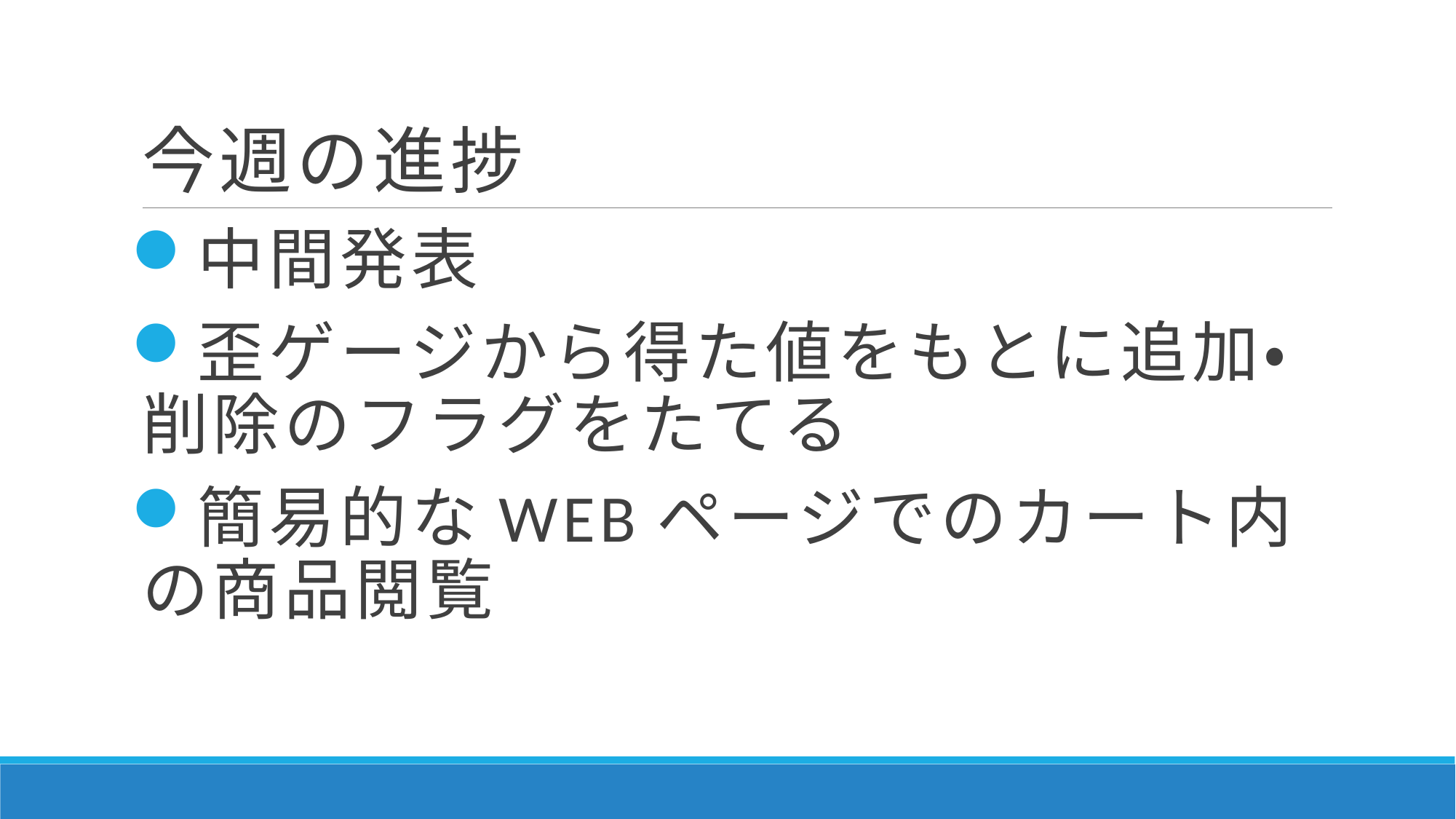

# 今週の進捗
中間発表
歪ゲージから得た値をもとに追加・削除のフラグをたてる
簡易的なWEBページでのカート内の商品閲覧